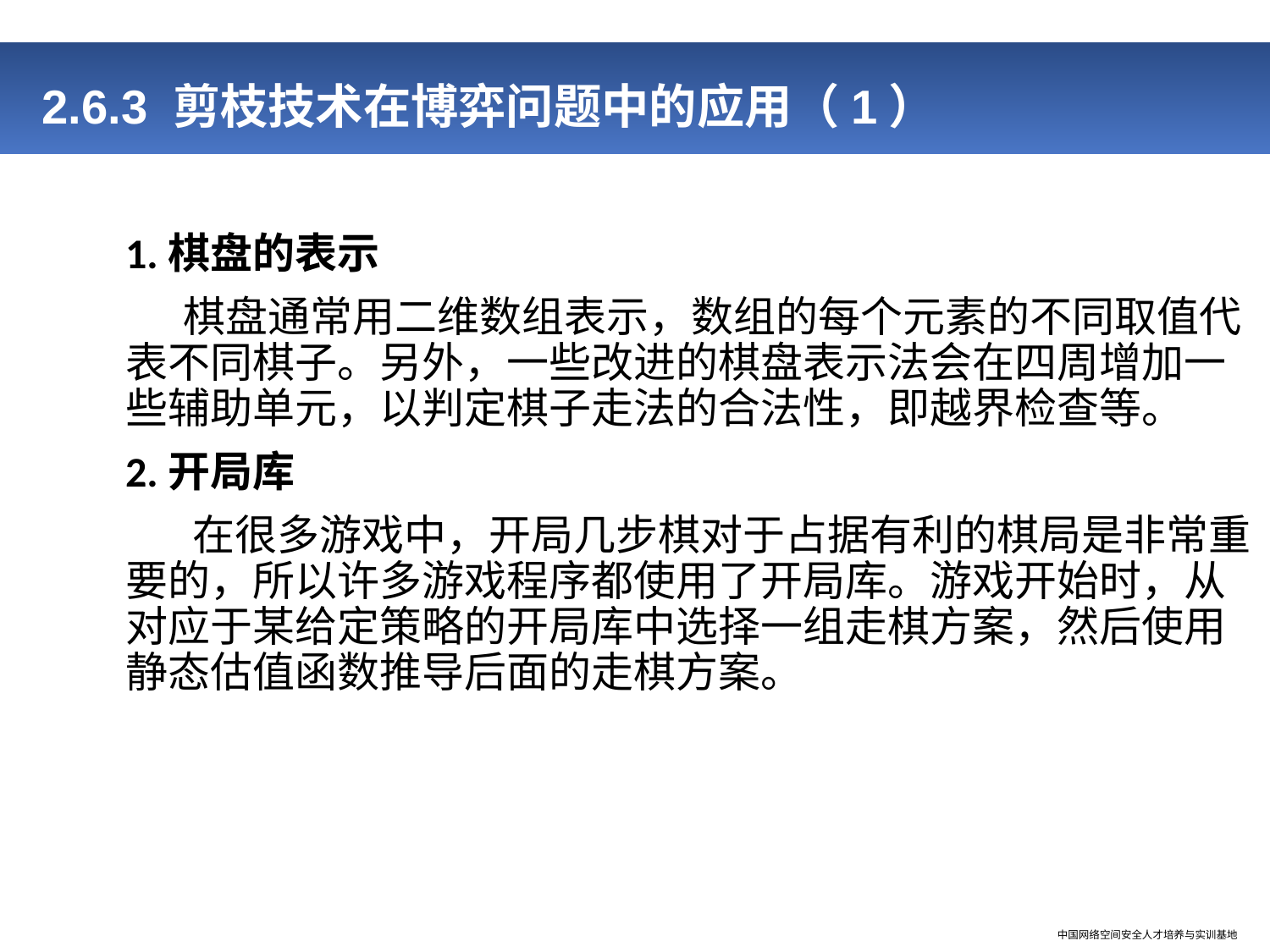

# 2.6.3 剪枝技术在博弈问题中的应用（1）
1.棋盘的表示
     棋盘通常用二维数组表示，数组的每个元素的不同取值代表不同棋子。另外，一些改进的棋盘表示法会在四周增加一些辅助单元，以判定棋子走法的合法性，即越界检查等。
2.开局库
      在很多游戏中，开局几步棋对于占据有利的棋局是非常重要的，所以许多游戏程序都使用了开局库。游戏开始时，从对应于某给定策略的开局库中选择一组走棋方案，然后使用静态估值函数推导后面的走棋方案。